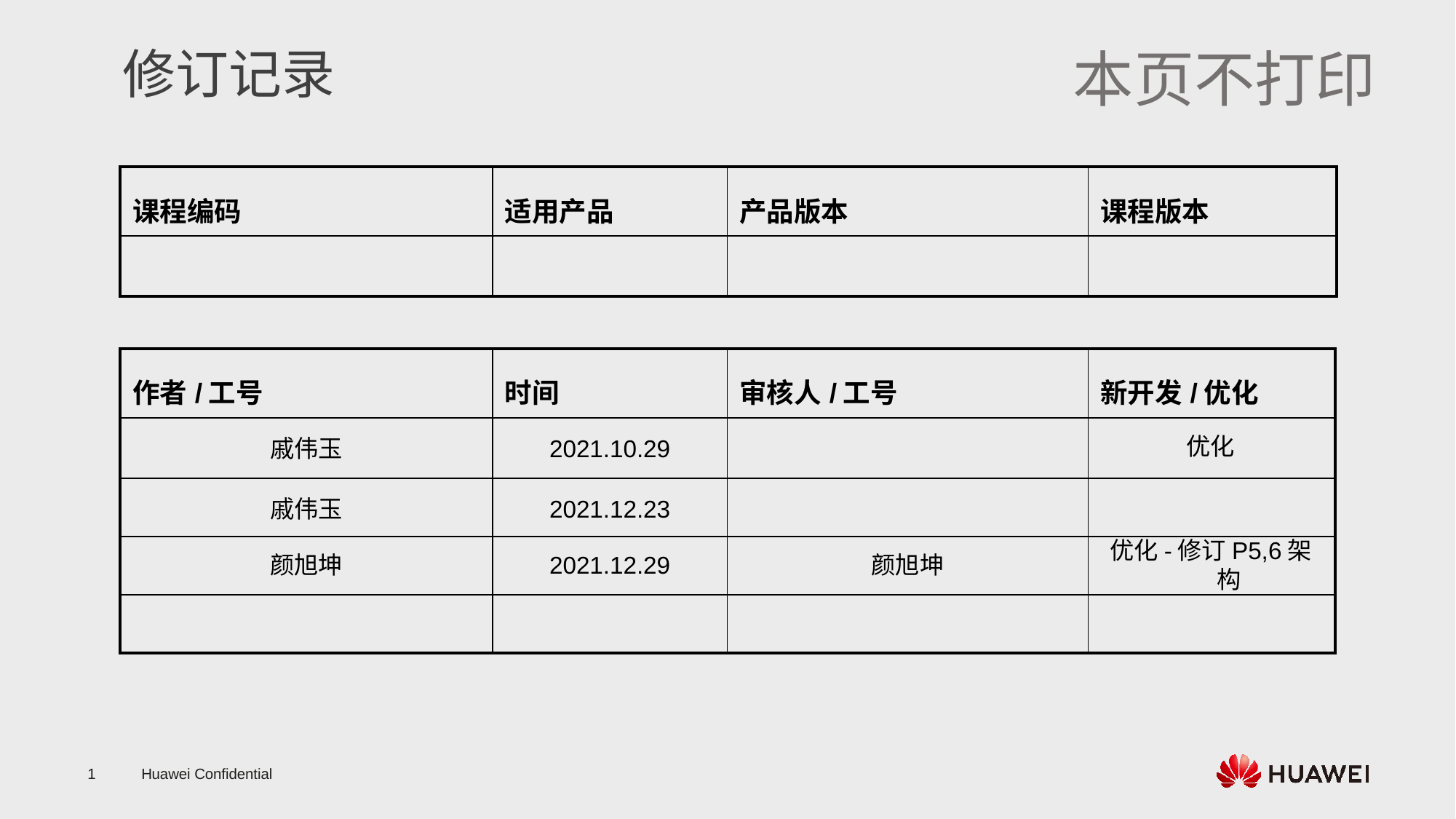

优化
戚伟玉
2021.10.29

戚伟玉
2021.12.23

颜旭坤
2021.12.29
颜旭坤
优化-修订P5,6架构